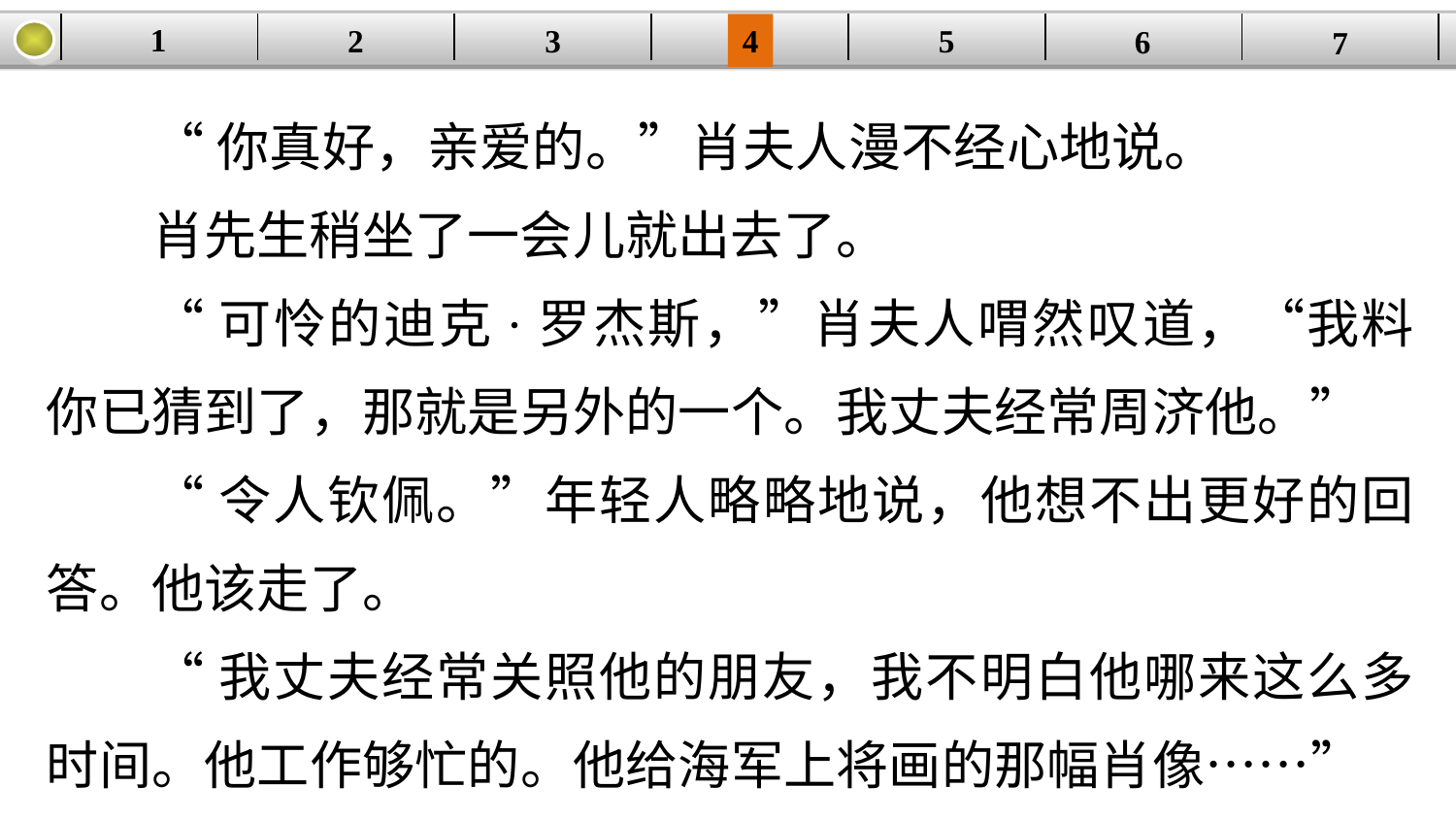

1
5
3
2
|  |  |  |  |  |  |  |
| --- | --- | --- | --- | --- | --- | --- |
4
6
7

“你真好，亲爱的。”肖夫人漫不经心地说。
肖先生稍坐了一会儿就出去了。
“可怜的迪克·罗杰斯，”肖夫人喟然叹道，“我料你已猜到了，那就是另外的一个。我丈夫经常周济他。”
“令人钦佩。”年轻人略略地说，他想不出更好的回答。他该走了。
“我丈夫经常关照他的朋友，我不明白他哪来这么多时间。他工作够忙的。他给海军上将画的那幅肖像……”